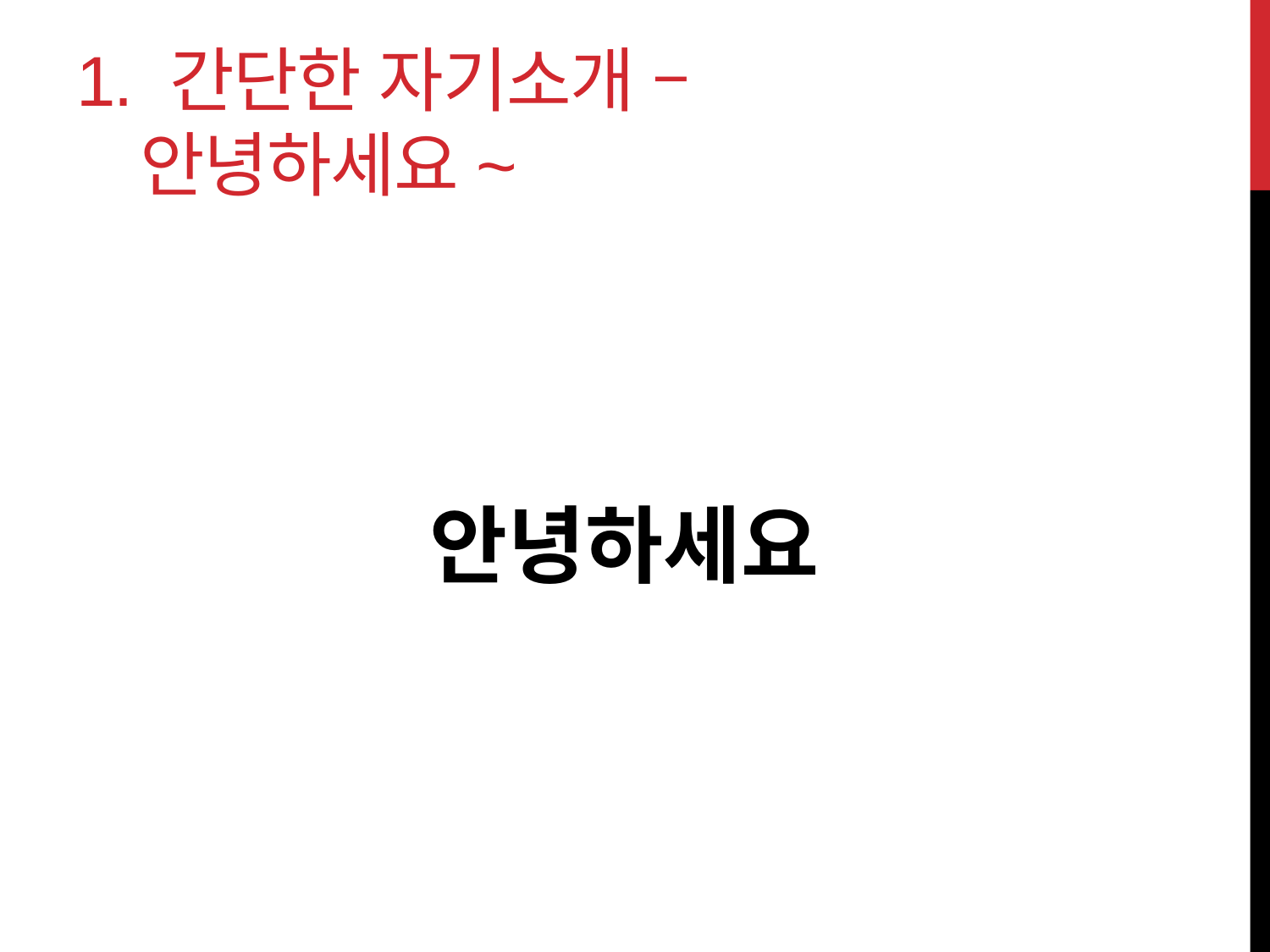

# 1. 간단한 자기소개 – 안녕하세요~
안녕하세요